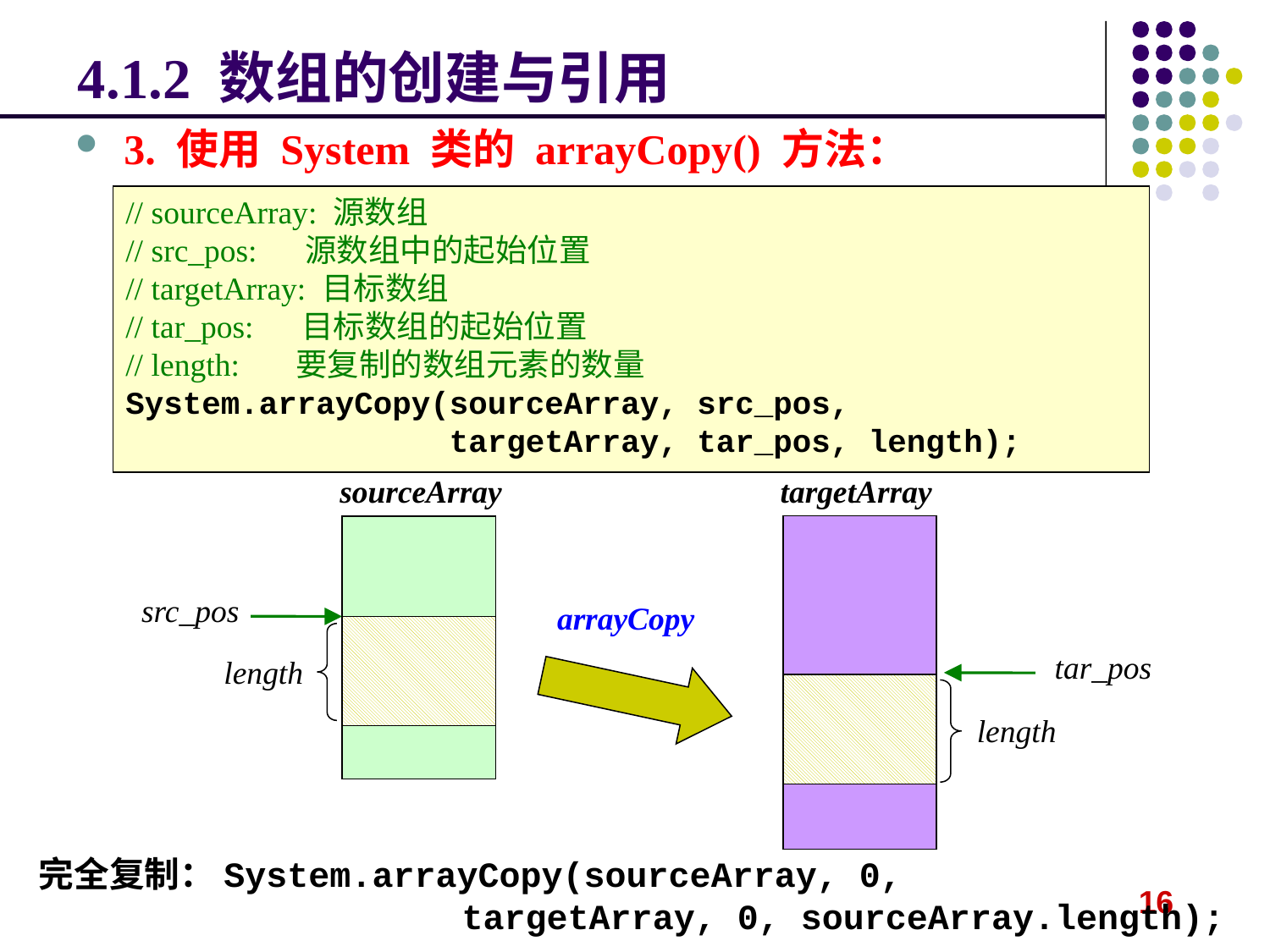

# 4.1.2 数组的创建与引用
3. 使用 System 类的 arrayCopy() 方法：

// sourceArray: 源数组
// src_pos:     源数组中的起始位置
// targetArray: 目标数组
// tar_pos:     目标数组的起始位置
// length:      要复制的数组元素的数量
System.arrayCopy(sourceArray, src_pos,
                 targetArray, tar_pos, length);
sourceArray
targetArray

src_pos
arrayCopy

tar_pos
length

length
完全复制：System.arrayCopy(sourceArray, 0,
                    targetArray, 0, sourceArray.length);